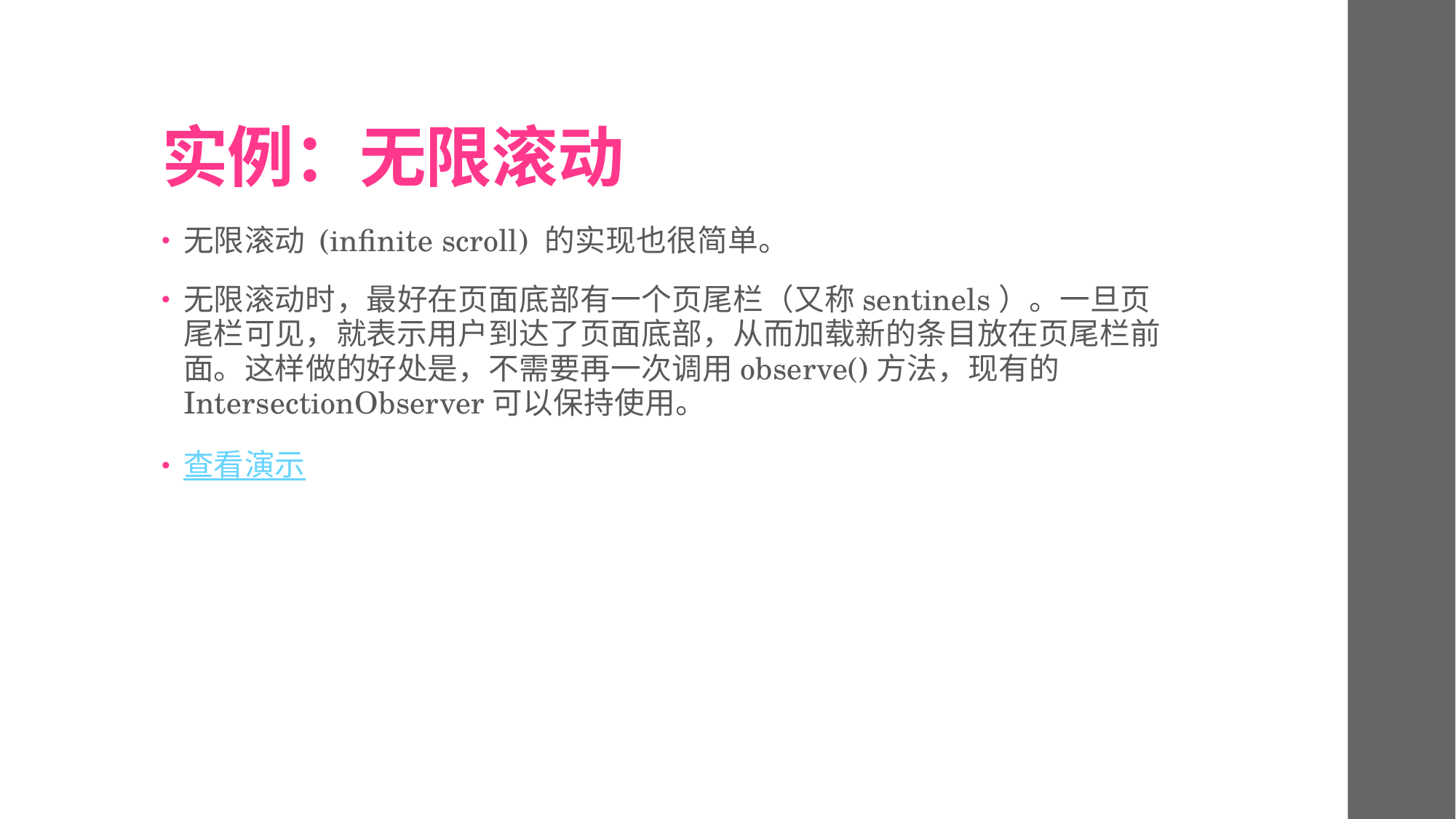

# 实例：无限滚动
无限滚动 (infinite scroll) 的实现也很简单。
无限滚动时，最好在页面底部有一个页尾栏（又称sentinels）。一旦页尾栏可见，就表示用户到达了页面底部，从而加载新的条目放在页尾栏前面。这样做的好处是，不需要再一次调用observe()方法，现有的IntersectionObserver可以保持使用。
查看演示